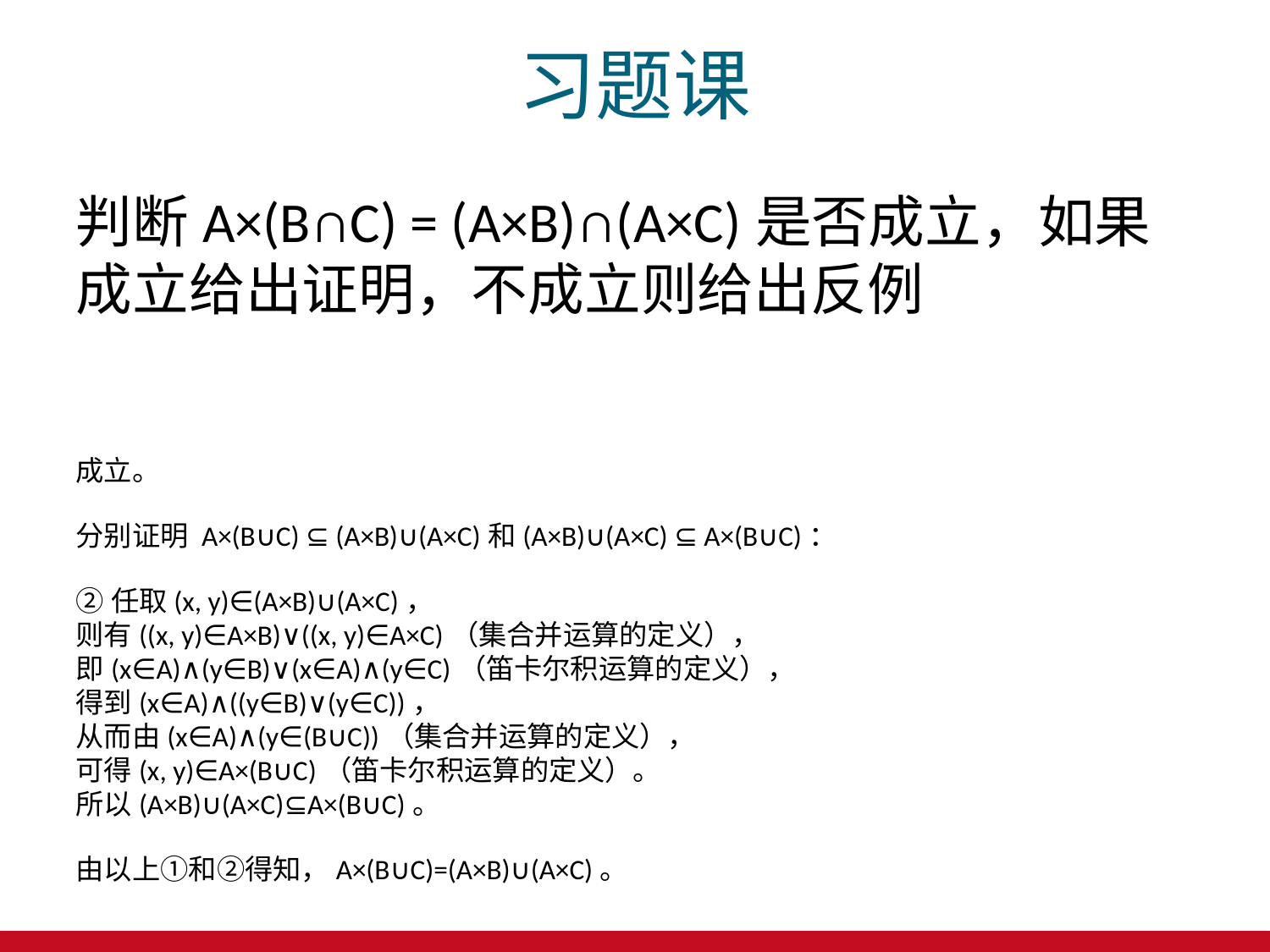

# 习题课
判断A×(B∩C) = (A×B)∩(A×C)是否成立，如果成立给出证明，不成立则给出反例

成立。
分别证明 A×(B∪C) ⊆ (A×B)∪(A×C)和(A×B)∪(A×C) ⊆ A×(B∪C)：
②任取(x, y)∈(A×B)∪(A×C)，
则有((x, y)∈A×B)∨((x, y)∈A×C)（集合并运算的定义），
即(x∈A)∧(y∈B)∨(x∈A)∧(y∈C)（笛卡尔积运算的定义），
得到(x∈A)∧((y∈B)∨(y∈C))，
从而由(x∈A)∧(y∈(B∪C))（集合并运算的定义），
可得(x, y)∈A×(B∪C)（笛卡尔积运算的定义）。
所以(A×B)∪(A×C)⊆A×(B∪C)。
由以上①和②得知，A×(B∪C)=(A×B)∪(A×C)。